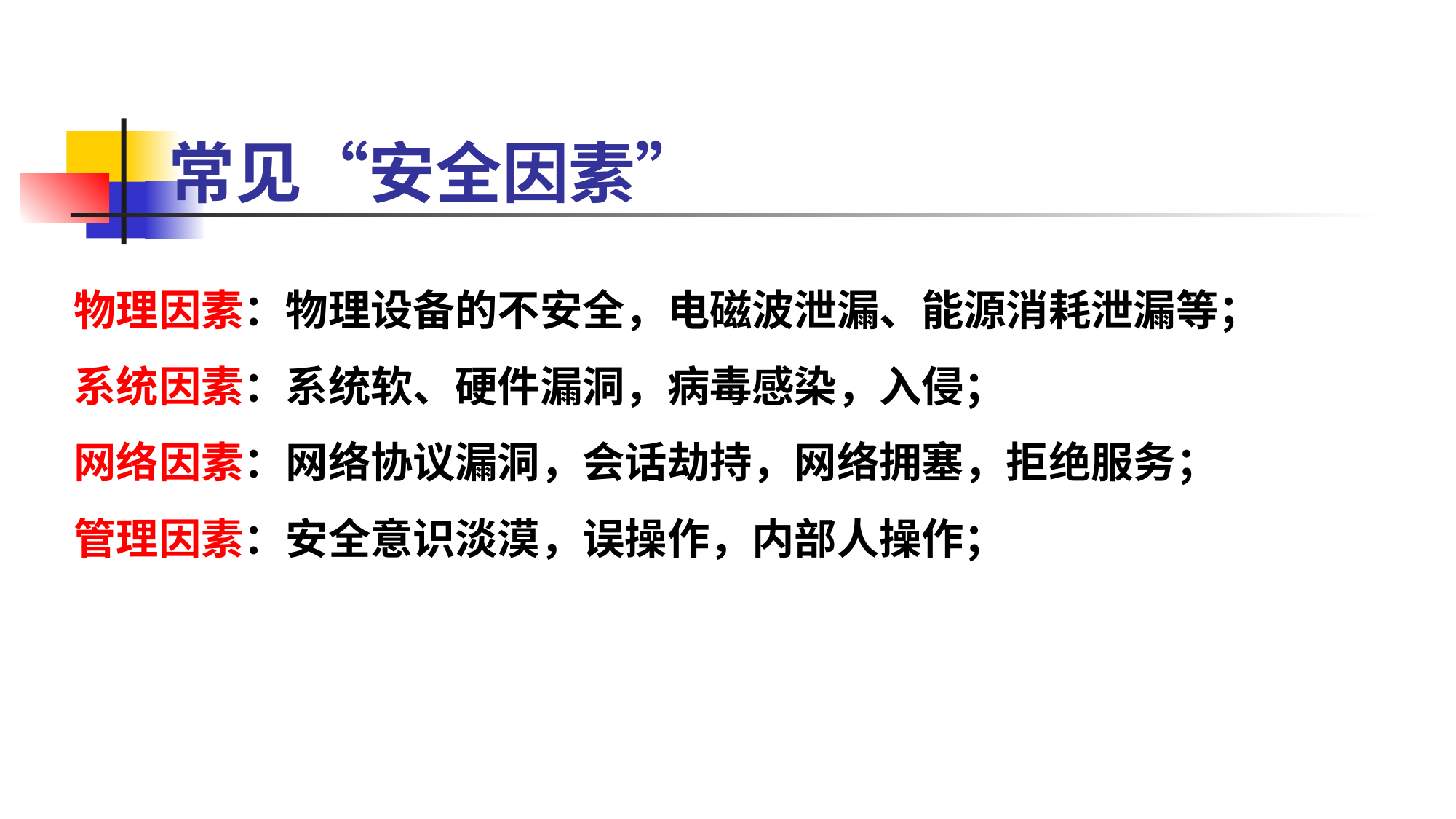

常见“安全因素”
物理因素：物理设备的不安全，电磁波泄漏、能源消耗泄漏等；
系统因素：系统软、硬件漏洞，病毒感染，入侵；
网络因素：网络协议漏洞，会话劫持，网络拥塞，拒绝服务；
管理因素：安全意识淡漠，误操作，内部人操作；